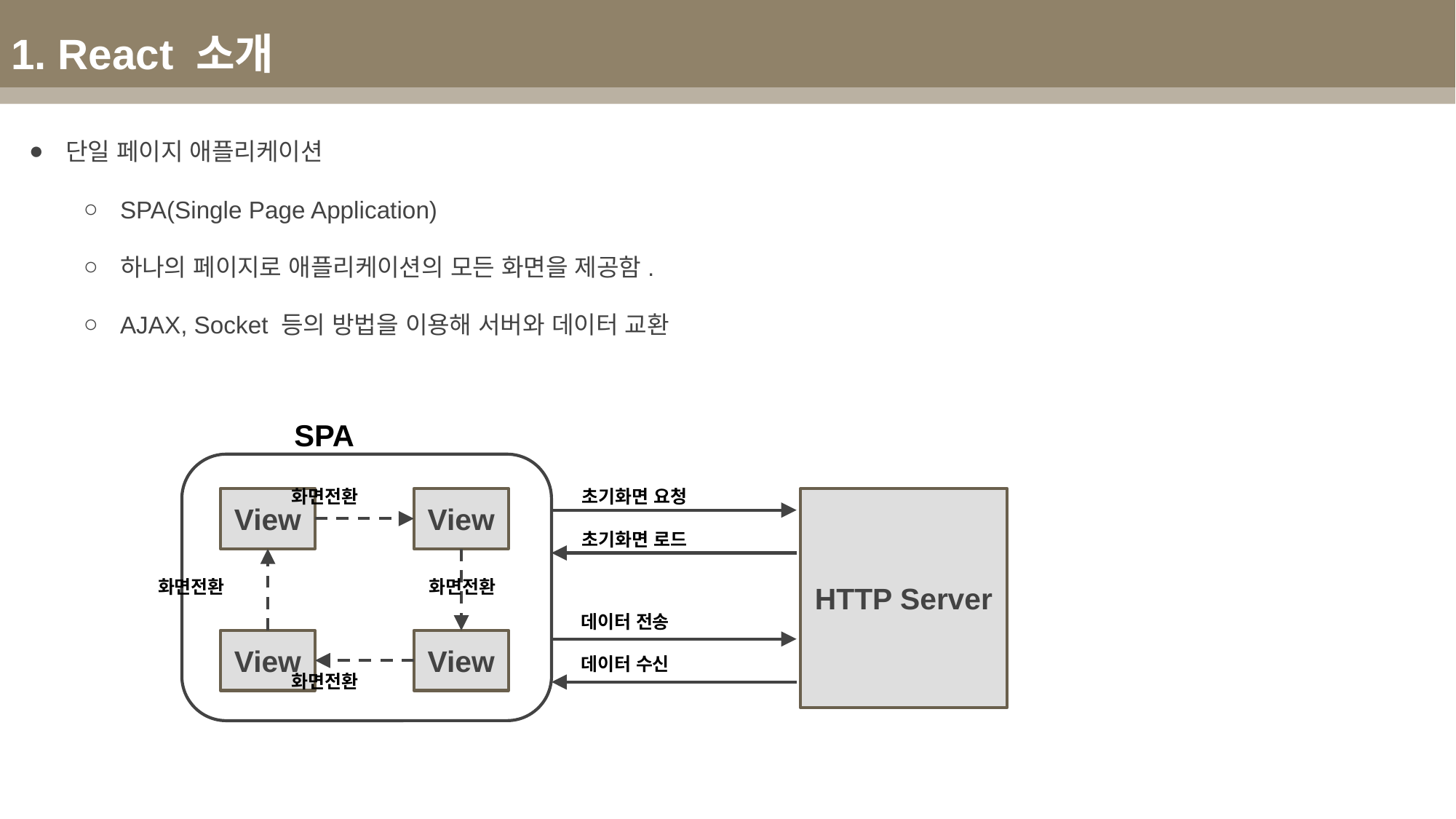

1. React 소개
단일 페이지 애플리케이션
SPA(Single Page Application)
하나의 페이지로 애플리케이션의 모든 화면을 제공함.
AJAX, Socket 등의 방법을 이용해 서버와 데이터 교환

SPA

화면전환
View
View
화면전환
화면전환
View
View
화면전환
초기화면 요청
HTTP Server
초기화면 로드
데이터 전송
데이터 수신